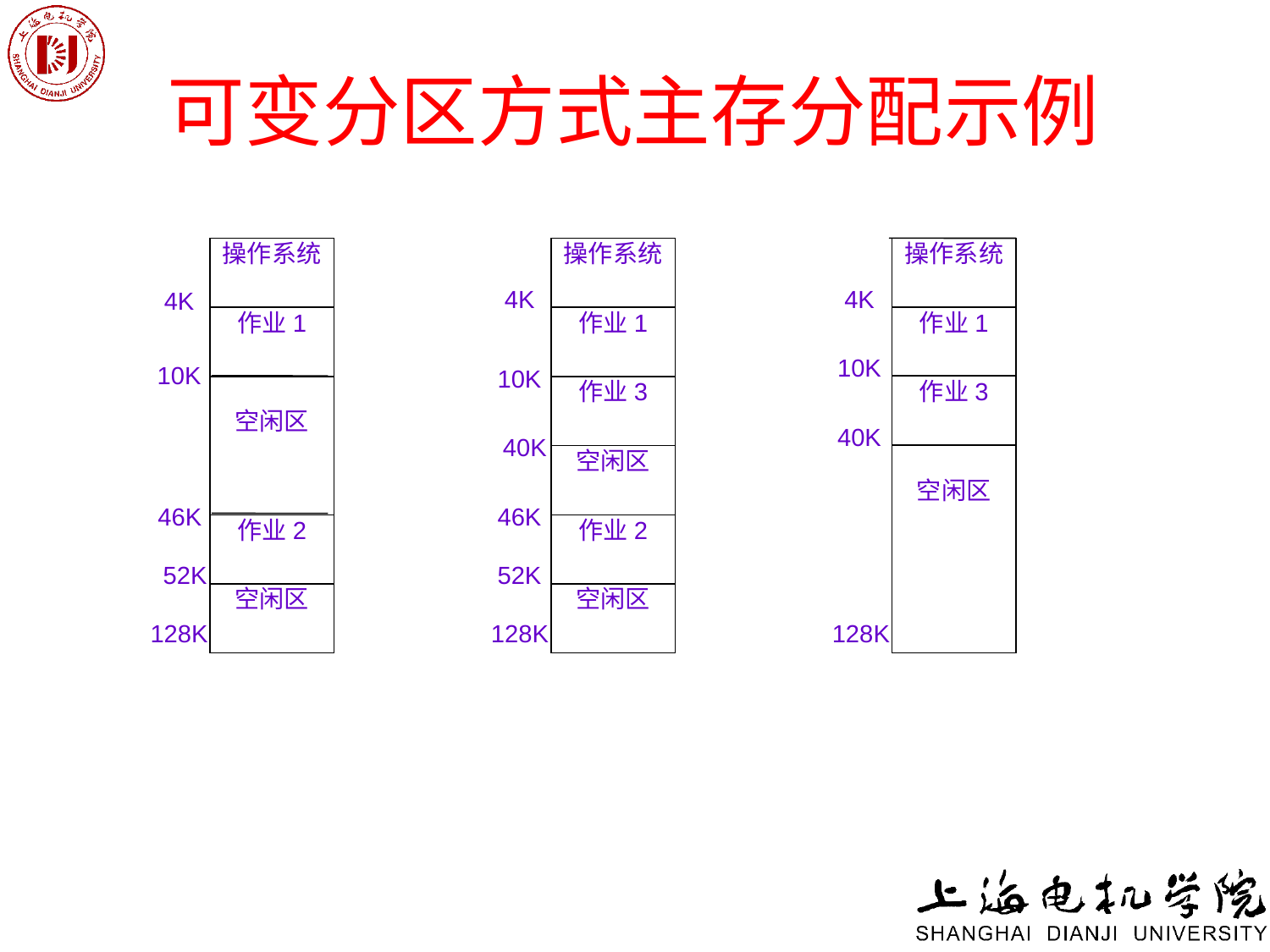

# 可变分区方式主存分配示例

操作系统
操作系统

操作系统
4K
4K
4K
作业1
作业1
作业1
10K
10K
10K

作业3

空闲区
作业3

40K
40K
空闲区

空闲区

46K
46K

作业2
作业2

52K
52K
空闲区
空闲区
128K
128K
128K